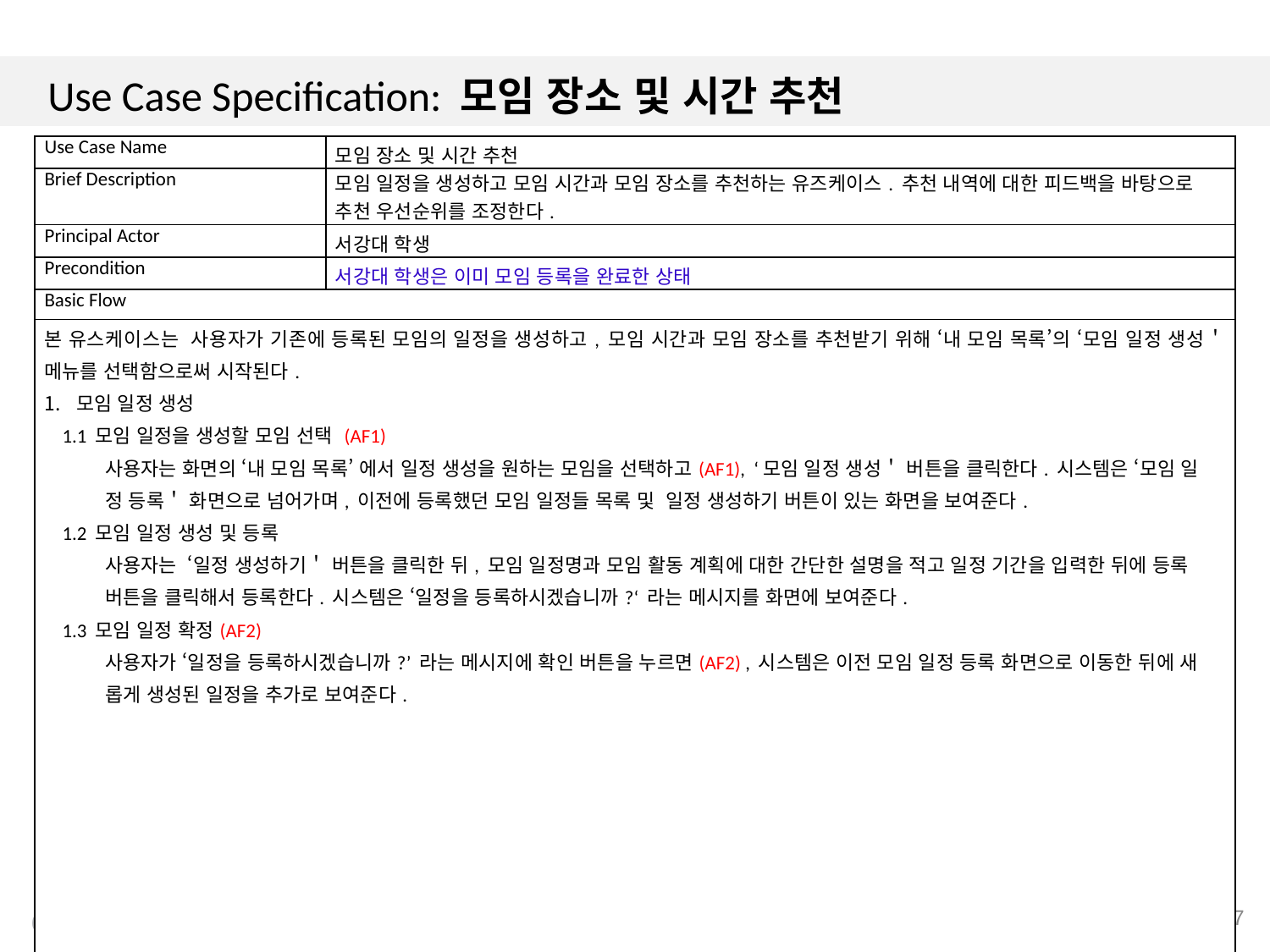

# Use Case Specification: 모임 장소 및 시간 추천
| Use Case Name | 모임 장소 및 시간 추천 |
| --- | --- |
| Brief Description | 모임 일정을 생성하고 모임 시간과 모임 장소를 추천하는 유즈케이스. 추천 내역에 대한 피드백을 바탕으로 추천 우선순위를 조정한다. |
| Principal Actor | 서강대 학생 |
| Precondition | 서강대 학생은 이미 모임 등록을 완료한 상태 |
| Basic Flow |  |
| 본 유스케이스는 사용자가 기존에 등록된 모임의 일정을 생성하고, 모임 시간과 모임 장소를 추천받기 위해 ‘내 모임 목록’의 ‘모임 일정 생성＇ 메뉴를 선택함으로써 시작된다. 모임 일정 생성 1.1 모임 일정을 생성할 모임 선택 (AF1) 사용자는 화면의 ‘내 모임 목록’ 에서 일정 생성을 원하는 모임을 선택하고(AF1), ‘모임 일정 생성＇ 버튼을 클릭한다. 시스템은 ‘모임 일 정 등록＇ 화면으로 넘어가며, 이전에 등록했던 모임 일정들 목록 및 일정 생성하기 버튼이 있는 화면을 보여준다. 1.2 모임 일정 생성 및 등록 사용자는 ‘일정 생성하기＇ 버튼을 클릭한 뒤, 모임 일정명과 모임 활동 계획에 대한 간단한 설명을 적고 일정 기간을 입력한 뒤에 등록 버튼을 클릭해서 등록한다. 시스템은 ‘일정을 등록하시겠습니까?‘ 라는 메시지를 화면에 보여준다. 1.3 모임 일정 확정(AF2) 사용자가 ‘일정을 등록하시겠습니까?’ 라는 메시지에 확인 버튼을 누르면(AF2) , 시스템은 이전 모임 일정 등록 화면으로 이동한 뒤에 새 롭게 생성된 일정을 추가로 보여준다. |  |
17